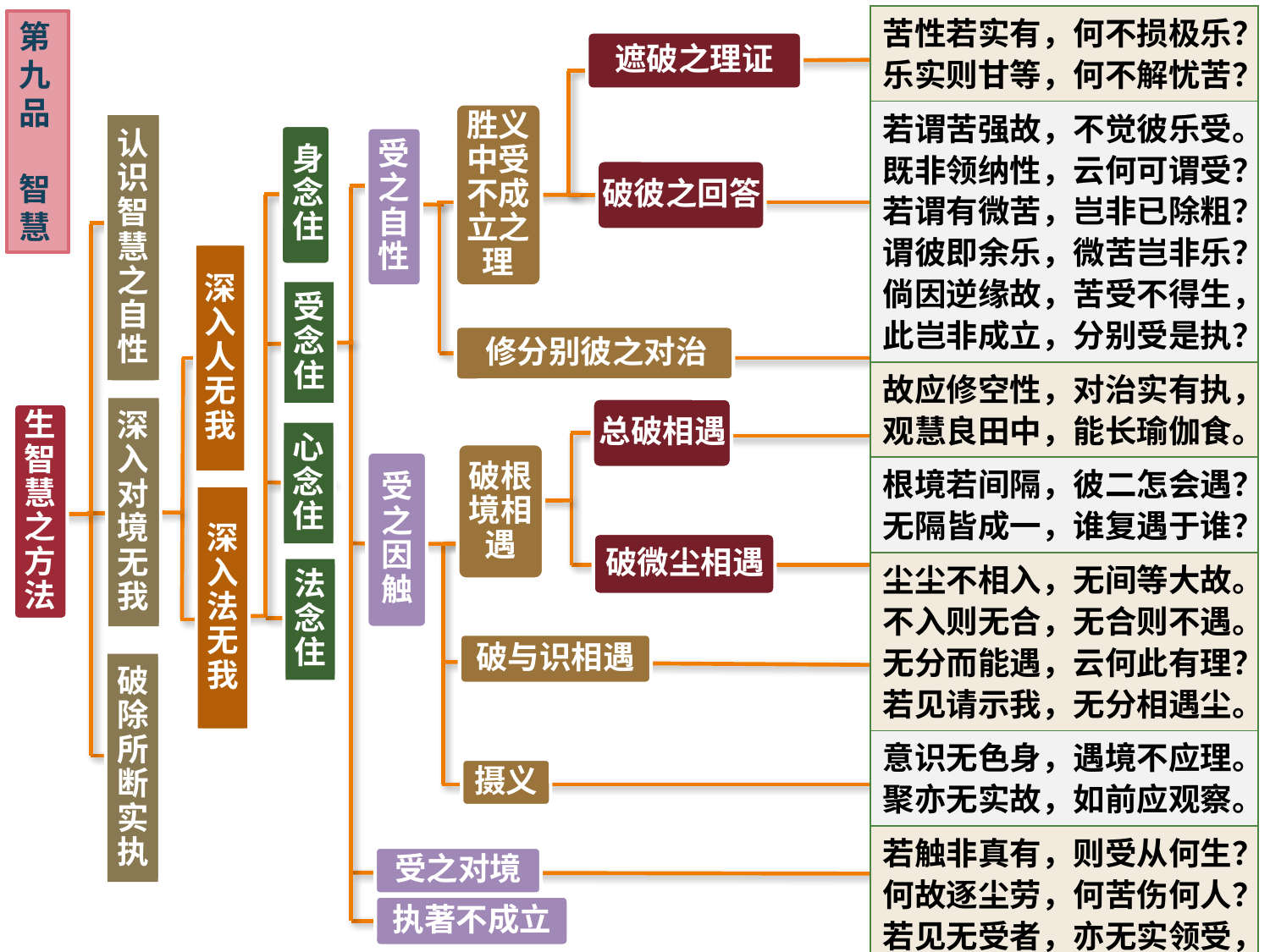

| 苦性若实有，何不损极乐？乐实则甘等，何不解忧苦？ |
| --- |
| 若谓苦强故，不觉彼乐受。既非领纳性，云何可谓受？若谓有微苦，岂非已除粗？谓彼即余乐，微苦岂非乐？倘因逆缘故，苦受不得生，此岂非成立，分别受是执？ |
| 故应修空性，对治实有执，观慧良田中，能长瑜伽食。 |
| 根境若间隔，彼二怎会遇？无隔皆成一，谁复遇于谁？ |
| 尘尘不相入，无间等大故。不入则无合，无合则不遇。无分而能遇，云何此有理？若见请示我，无分相遇尘。 |
| 意识无色身，遇境不应理。聚亦无实故，如前应观察。 |
| 若触非真有，则受从何生？何故逐尘劳，何苦伤何人？若见无受者，亦无实领受，见此实性已，云何爱不灭？ |
| 所见或所触，性皆如梦幻。 |
第九品

智慧
遮破之理证

胜义中受不成立之理

认识智慧之自性

身念住
受之自性

破彼之回答

深入人无我

受念住

修分别彼之对治

深入对境无我
总破相遇

生智慧之方法

心念住

破根境相遇
受之因触

深入法无我
破微尘相遇

法念住

破与识相遇

破除所断实执

摄义
受之对境

执著不成立